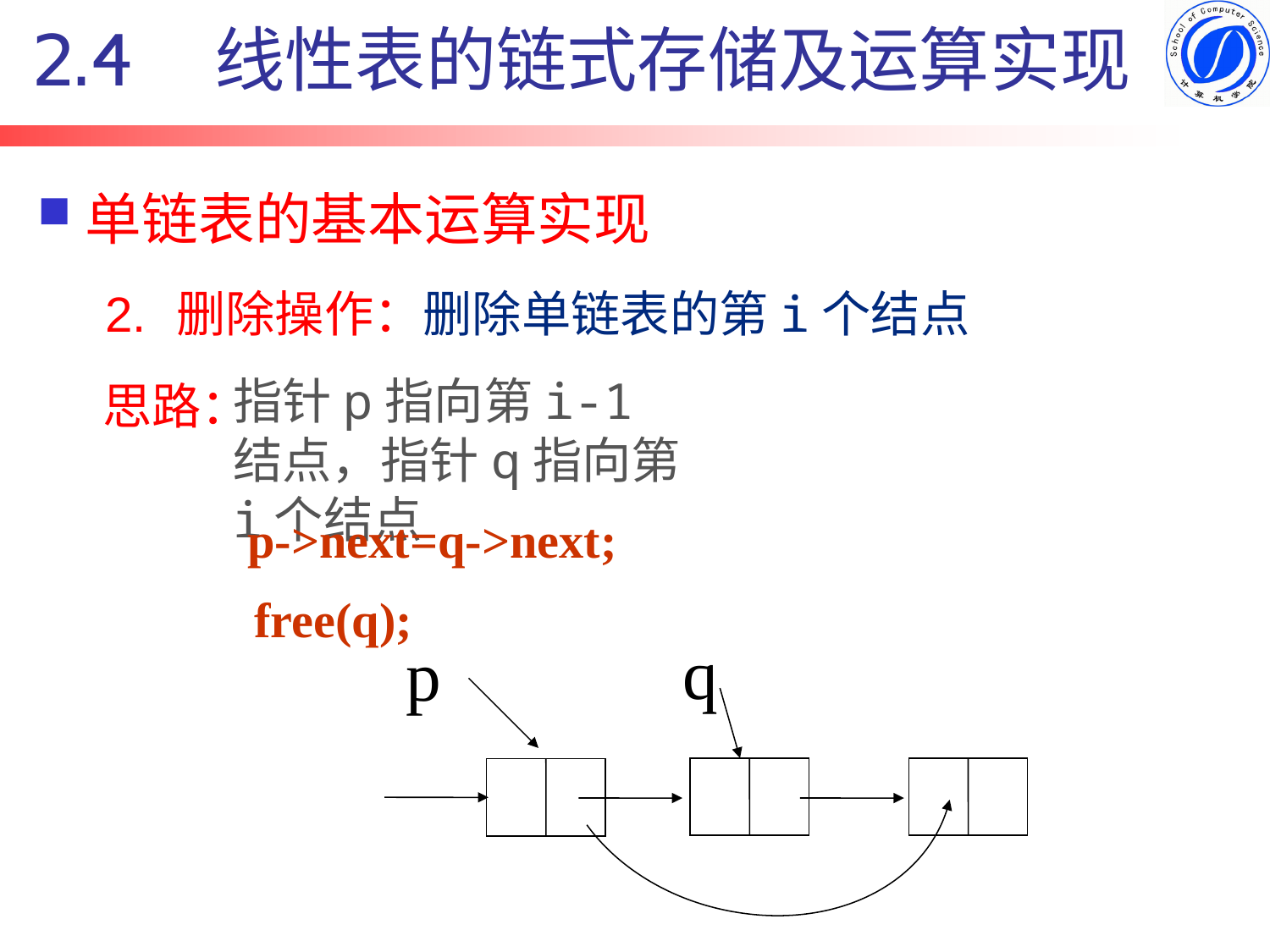

2.4   线性表的链式存储及运算实现
# 单链表的基本运算实现
删除操作：删除单链表的第i个结点

指针p指向第i-1结点，指针q指向第i个结点
思路：
p->next=q->next;
free(q);
q

p